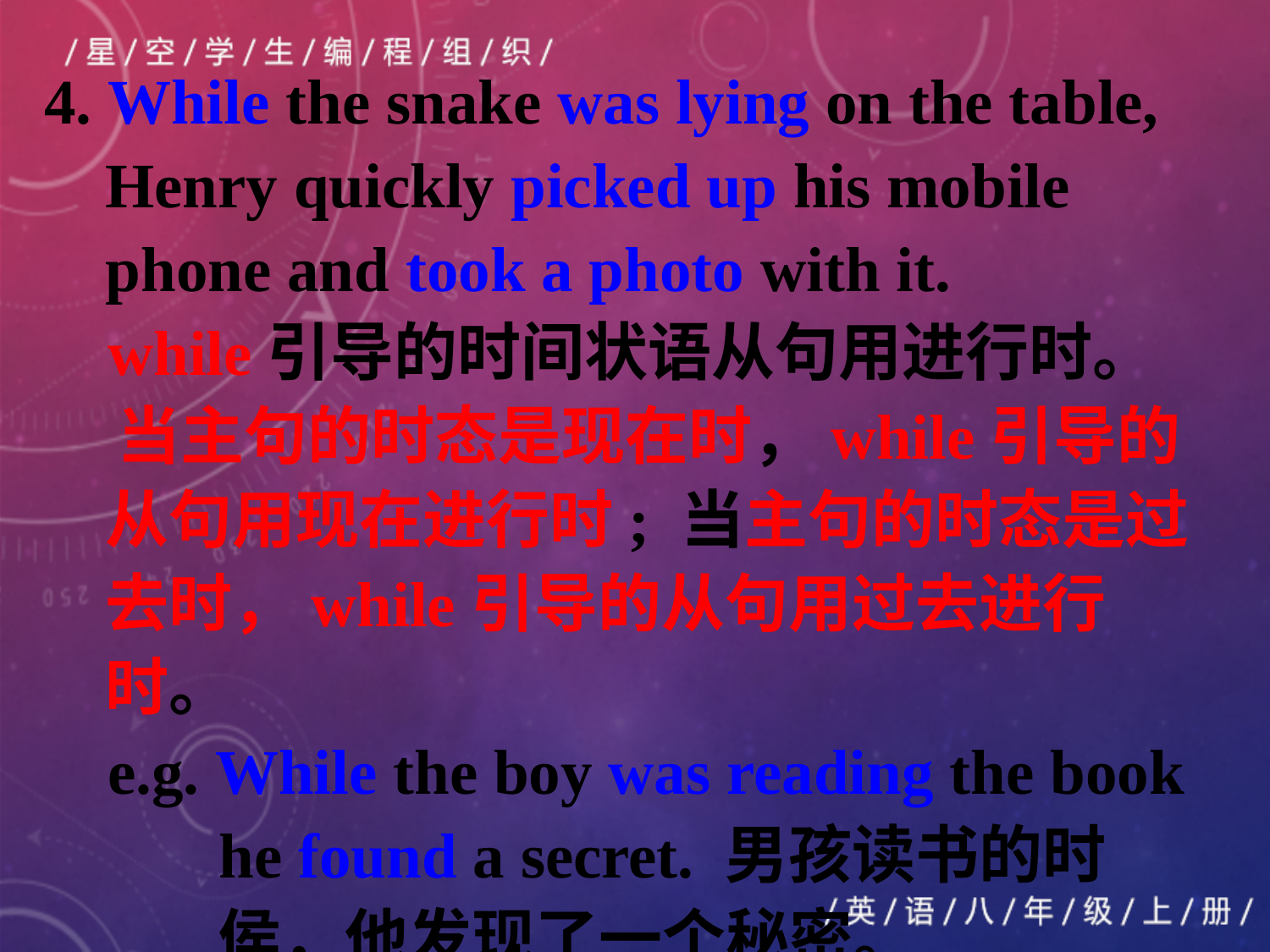

4. While the snake was lying on the table, Henry quickly picked up his mobile phone and took a photo with it.
    while引导的时间状语从句用进行时。
    当主句的时态是现在时，while引导的从句用现在进行时; 当主句的时态是过去时，while引导的从句用过去进行时。
    e.g. While the boy was reading the book
           he found a secret. 男孩读书的时
           侯，他发现了一个秘密。